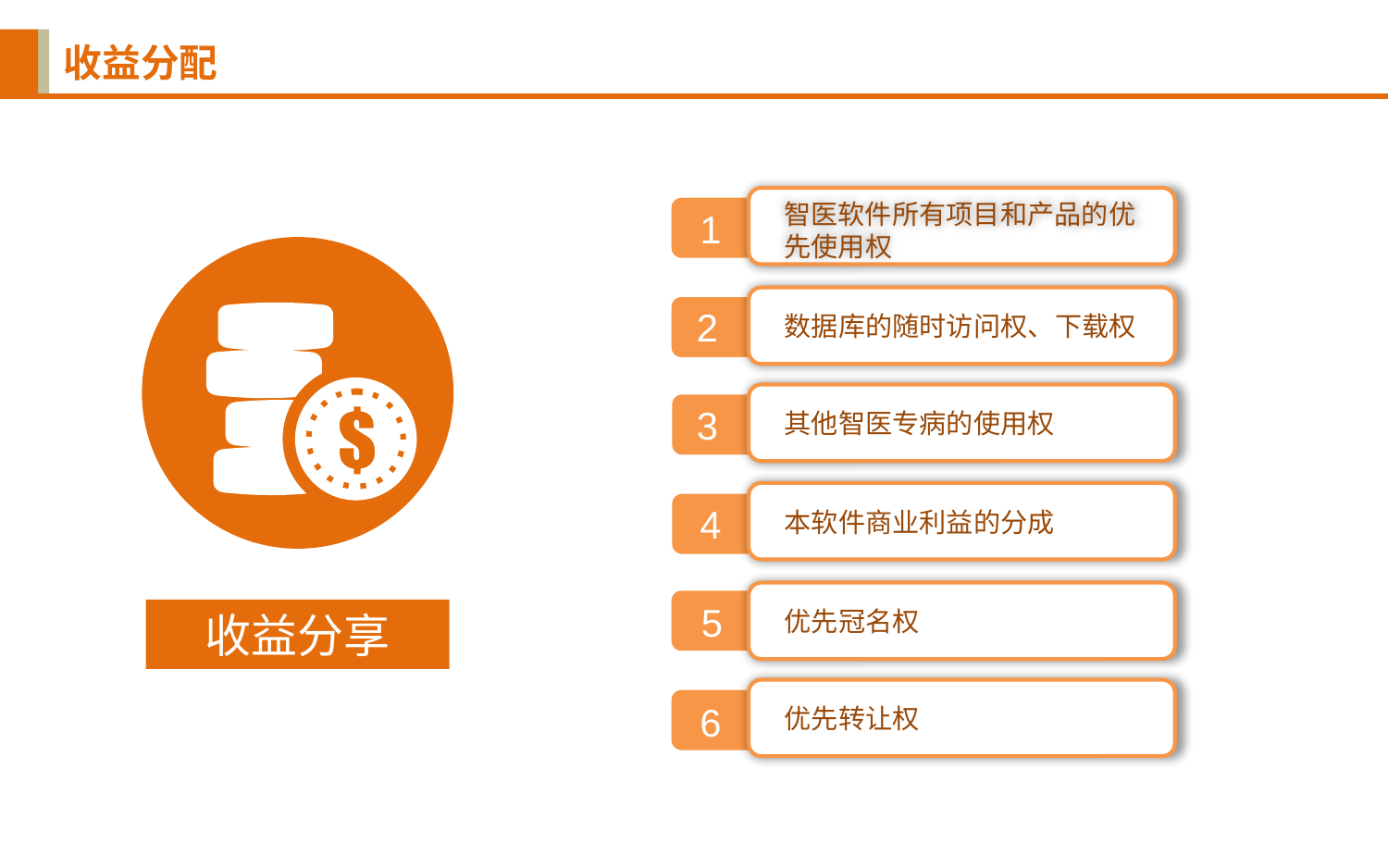

收益分配

智医软件所有项目和产品的优先使用权

1

2

数据库的随时访问权、下载权

3
其他智医专病的使用权

4

本软件商业利益的分成

5
优先冠名权
收益分享

6
优先转让权